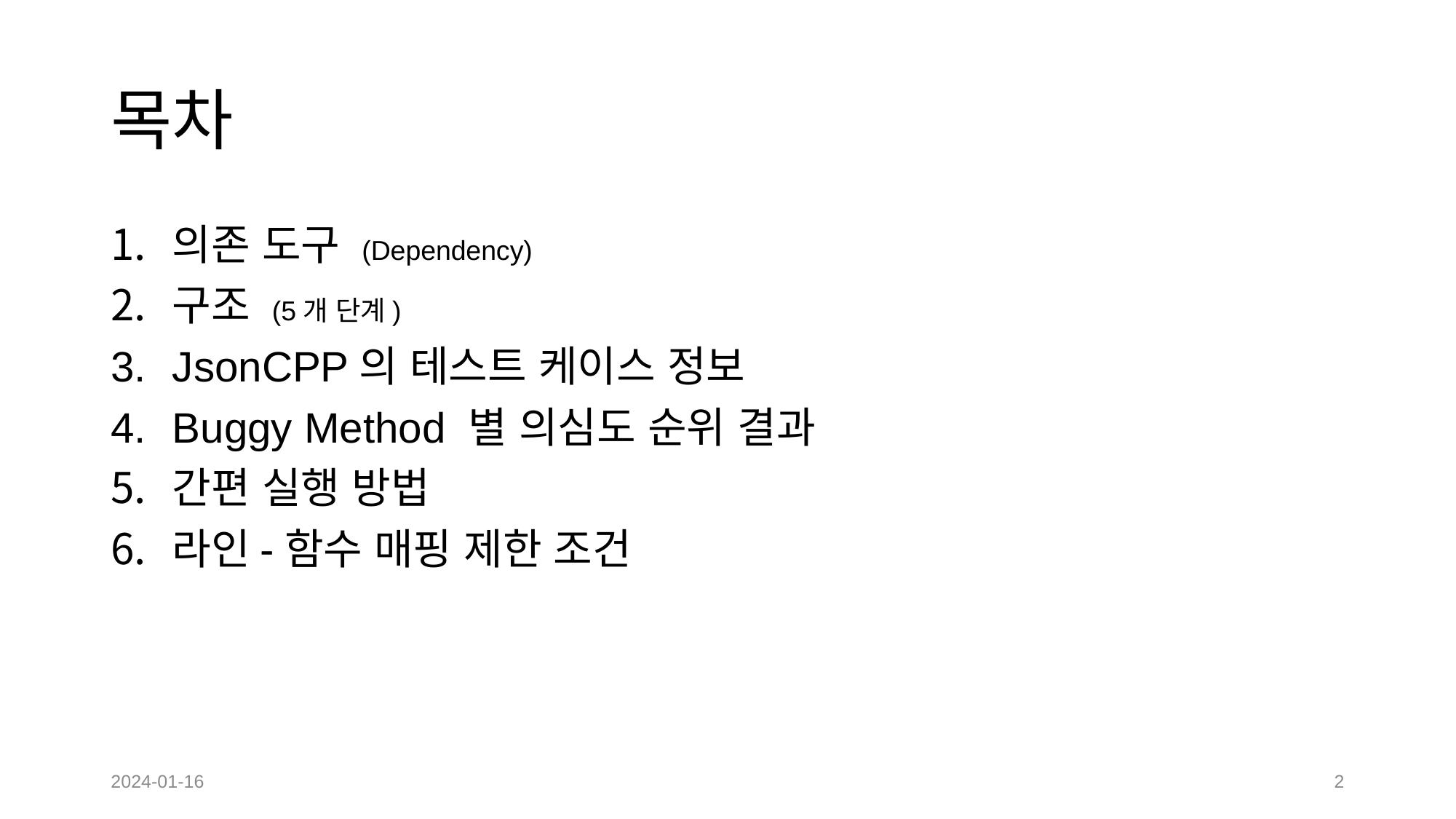

# 목차
의존 도구 (Dependency)
구조 (5개 단계)
JsonCPP의 테스트 케이스 정보
Buggy Method 별 의심도 순위 결과
간편 실행 방법
라인-함수 매핑 제한 조건

2024-01-16
2